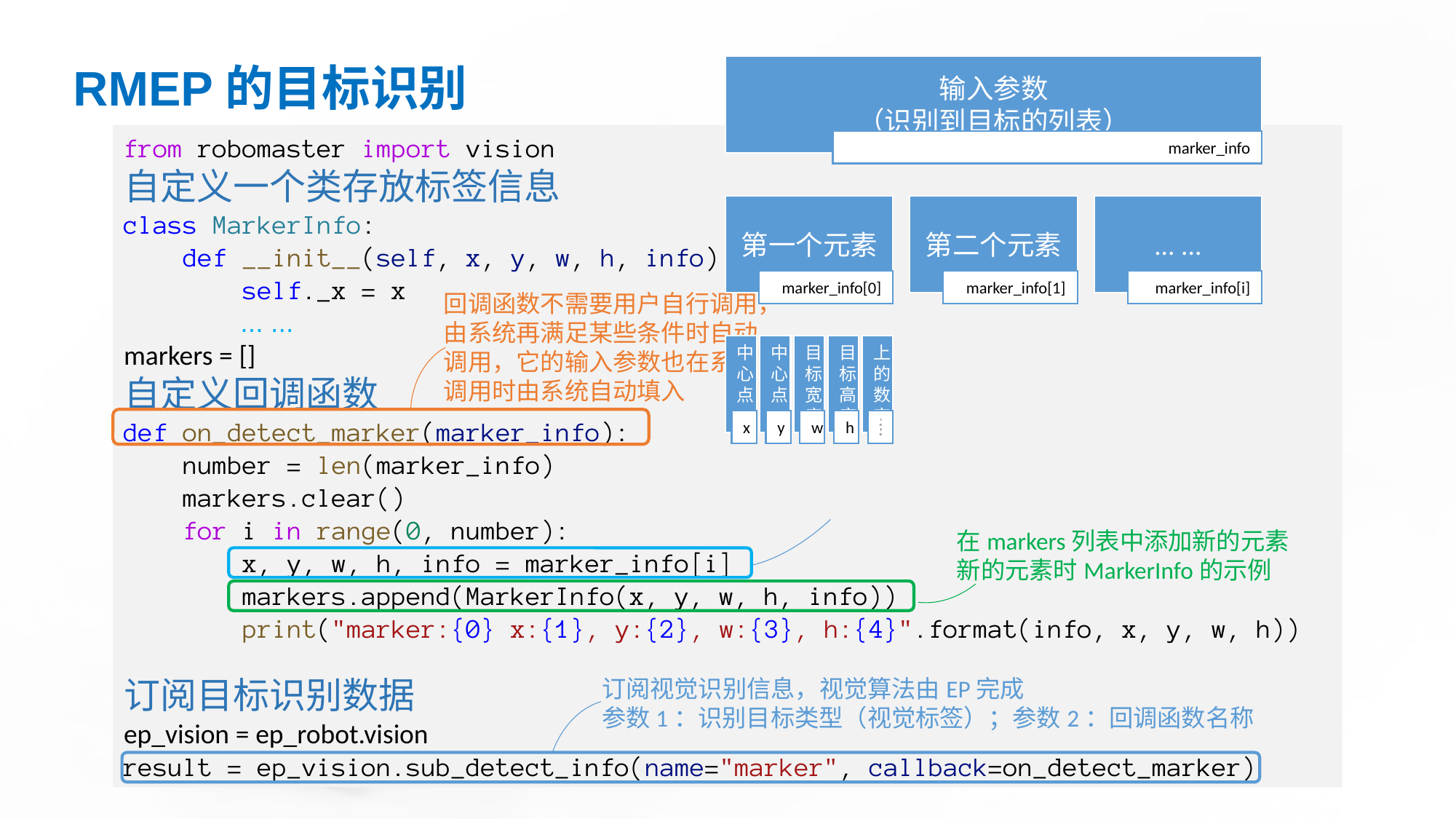

# RMEP的目标识别
输入参数
（识别到目标的列表）
marker_info
第一个元素
marker_info[0]
第二个元素
marker_info[1]
... ...
marker_info[i]
x
y
w
h
info
from robomaster import vision
自定义一个类存放标签信息
class MarkerInfo:
    def __init__(self, x, y, w, h, info):
        self._x = x
      	 ... ...
markers = []
自定义回调函数
def on_detect_marker(marker_info):
    number = len(marker_info)
    markers.clear()
    for i in range(0, number):
        x, y, w, h, info = marker_info[i]
        markers.append(MarkerInfo(x, y, w, h, info))
        print("marker:{0} x:{1}, y:{2}, w:{3}, h:{4}".format(info, x, y, w, h))

订阅目标识别数据
ep_vision = ep_robot.vision
result = ep_vision.sub_detect_info(name="marker", callback=on_detect_marker)
回调函数不需要用户自行调用，由系统再满足某些条件时自动调用，它的输入参数也在系统调用时由系统自动填入

在markers列表中添加新的元素
新的元素时MarkerInfo的示例

订阅视觉识别信息，视觉算法由EP完成
参数1：识别目标类型（视觉标签）；参数2：回调函数名称